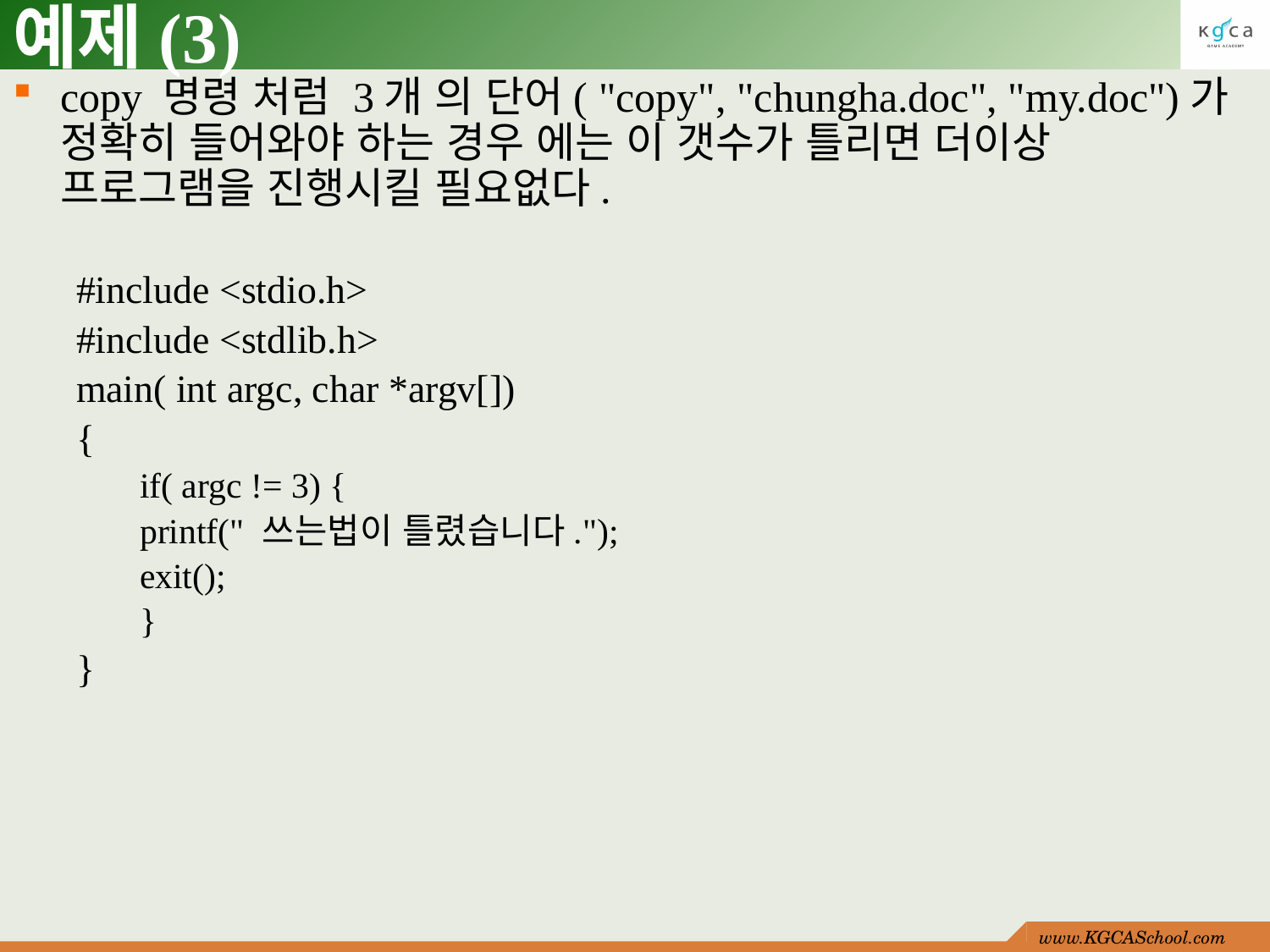

# 예제(3)
copy 명령 처럼 3개 의 단어( "copy", "chungha.doc", "my.doc")가 정확히 들어와야 하는 경우 에는 이 갯수가 틀리면 더이상 프로그램을 진행시킬 필요없다.

#include <stdio.h>
#include <stdlib.h>
main( int argc, char *argv[])
{
if( argc != 3) {
printf(" 쓰는법이 틀렸습니다.");
exit();
}
}